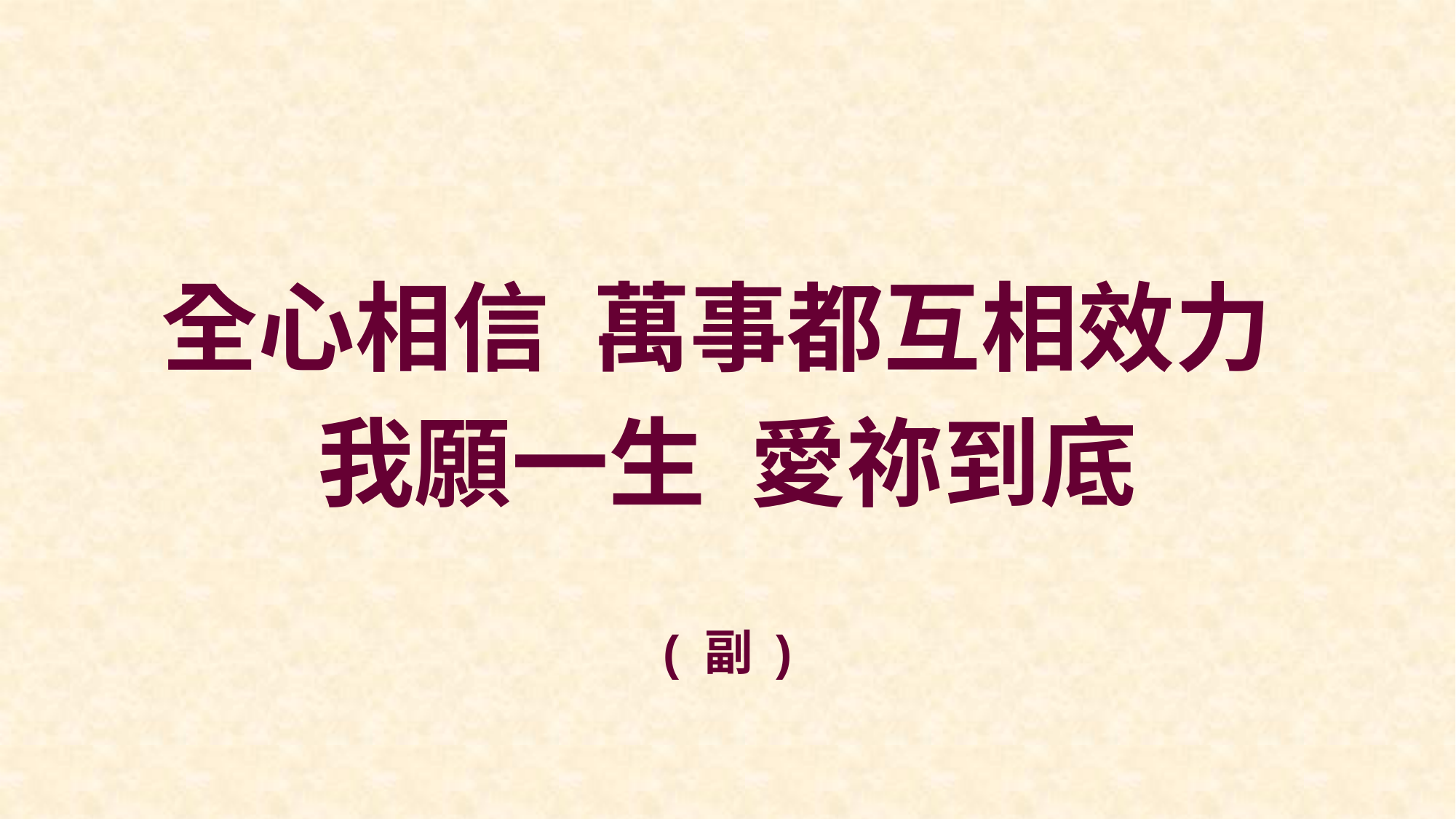

全心相信  萬事都互相效力
我願一生  愛祢到底
( 副 )